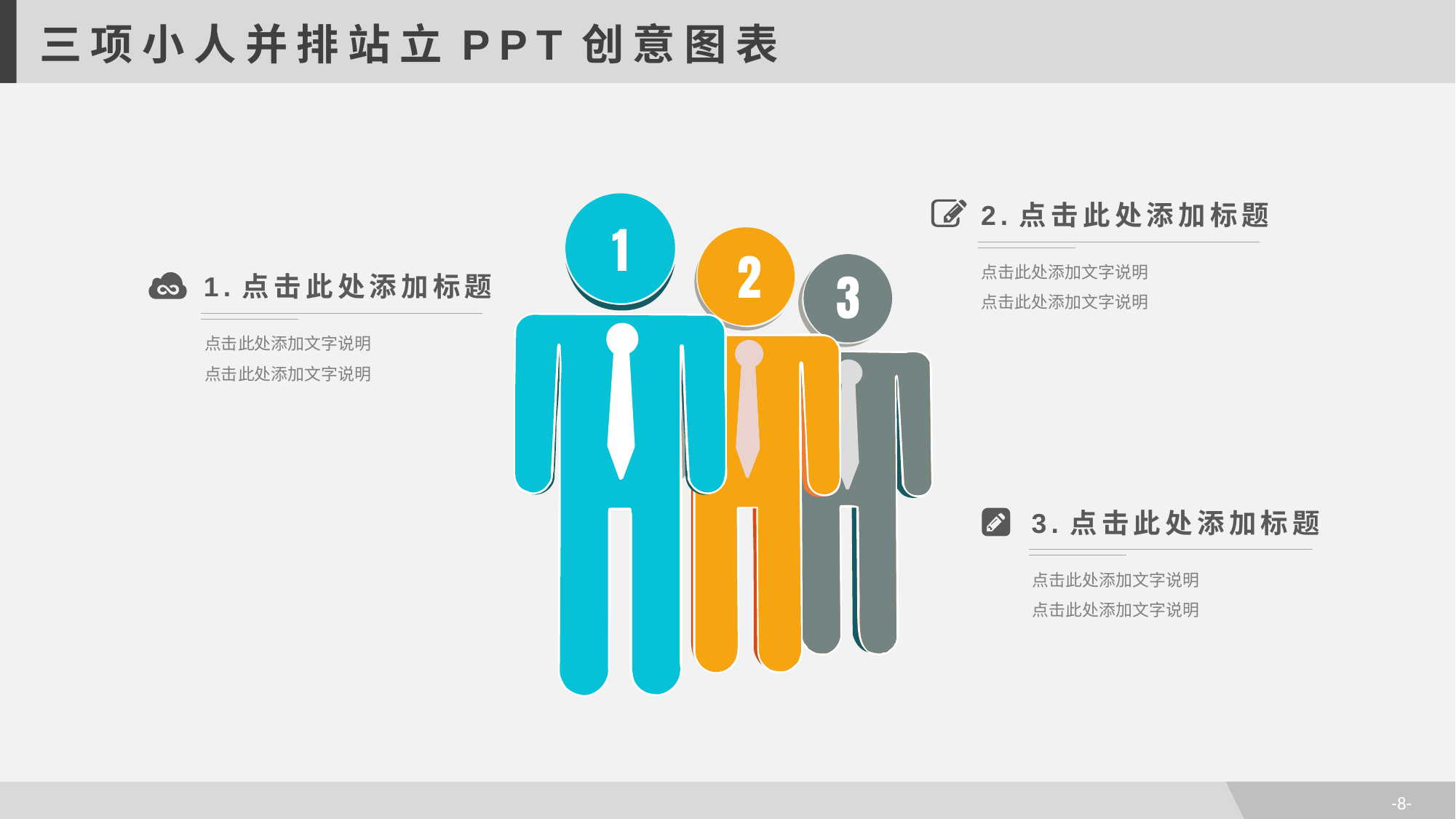

三项小人并排站立PPT创意图表
2.点击此处添加标题

点击此处添加文字说明
点击此处添加文字说明

1
2
1.点击此处添加标题

点击此处添加文字说明
点击此处添加文字说明
3
3.点击此处添加标题

点击此处添加文字说明
点击此处添加文字说明
-8-